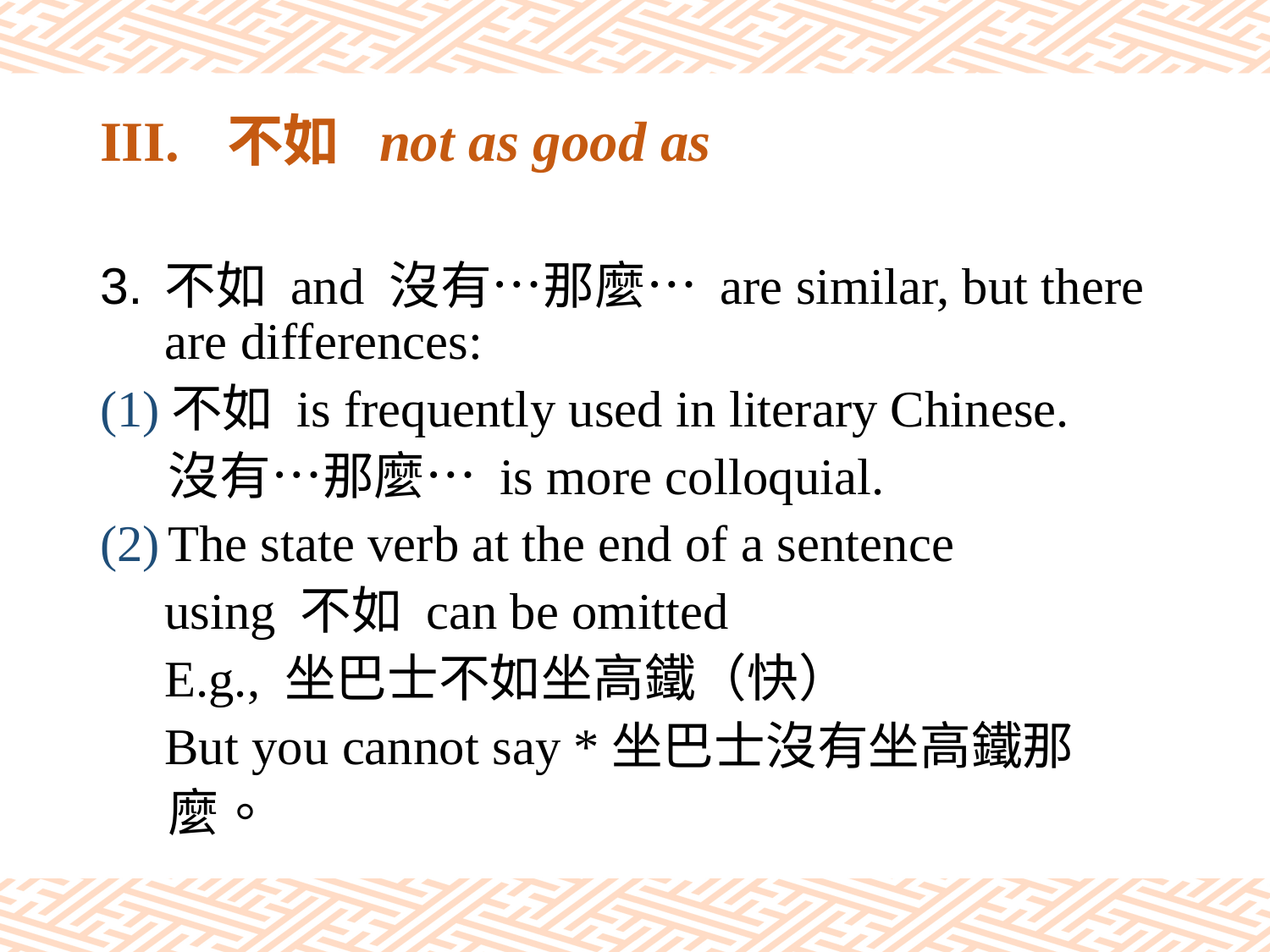

# III.	不如  not as good as
不如 and 沒有…那麼… are similar, but there are differences:
(1)不如 is frequently used in literary Chinese.
     沒有…那麼… is more colloquial.
(2) The state verb at the end of a sentence
     using 不如 can be omitted
     E.g., 坐巴士不如坐高鐵（快）
     But you cannot say *坐巴士沒有坐高鐵那
     麼。